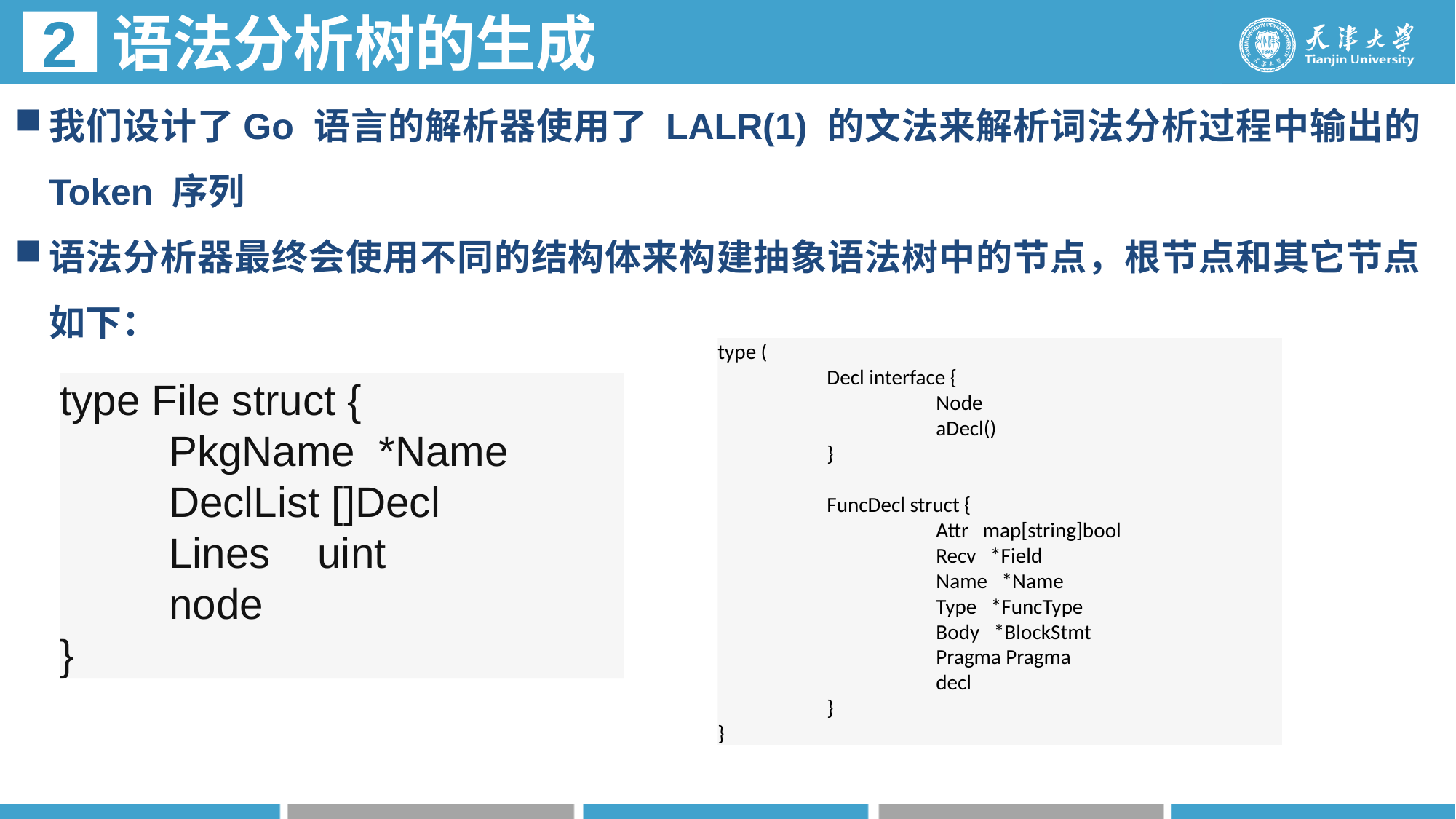

# 语法分析树的生成
2
我们设计了Go 语言的解析器使用了 LALR(1) 的文法来解析词法分析过程中输出的 Token 序列
语法分析器最终会使用不同的结构体来构建抽象语法树中的节点，根节点和其它节点如下：
type (
	Decl interface {
		Node
		aDecl()
	}

	FuncDecl struct {
		Attr   map[string]bool
		Recv   *Field
		Name   *Name
		Type   *FuncType
		Body   *BlockStmt
		Pragma Pragma
		decl
	}
}
type File struct {
	PkgName  *Name
	DeclList []Decl
	Lines    uint
	node
}
8